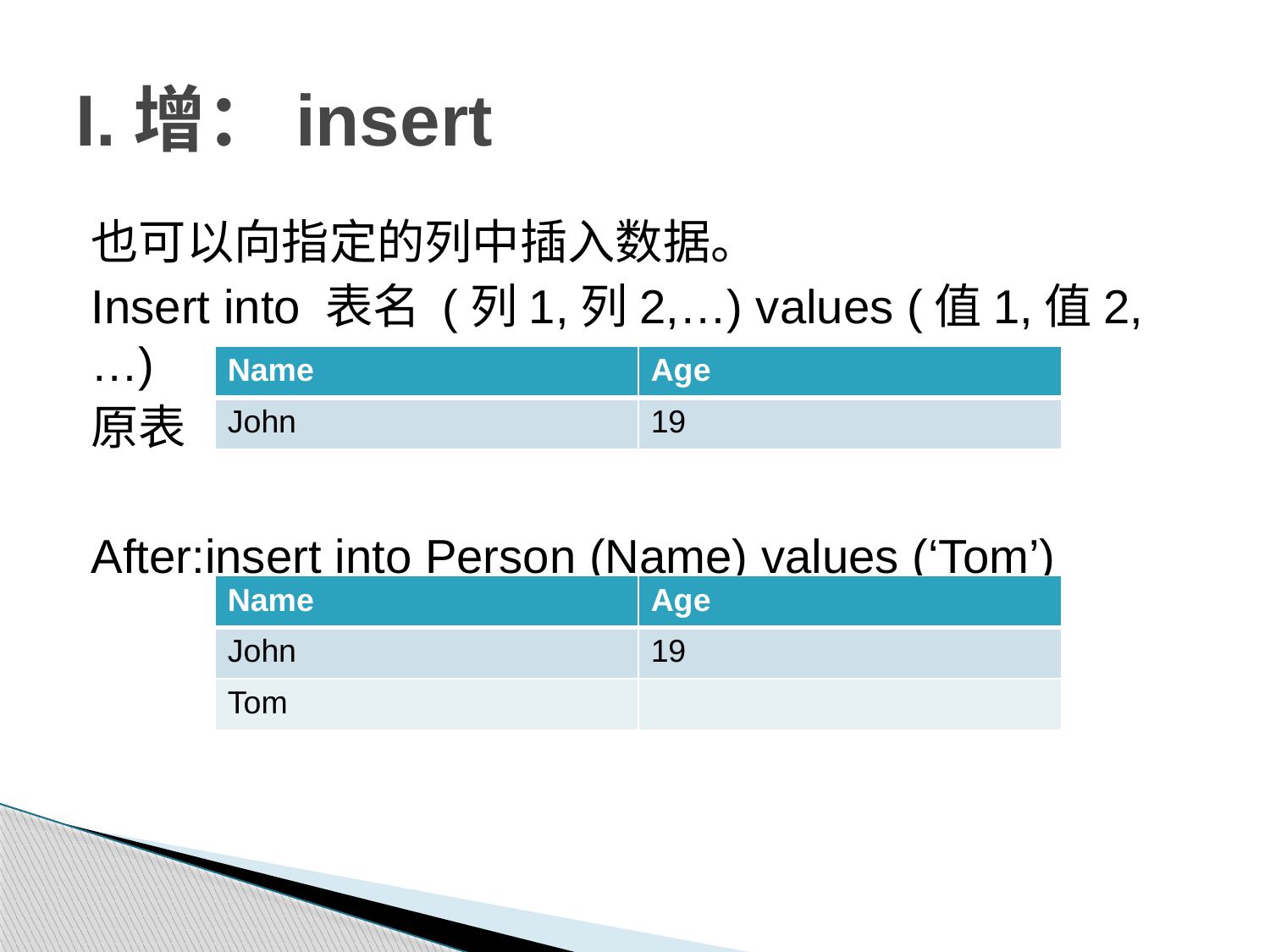

# I.增：insert
也可以向指定的列中插入数据。
Insert into 表名 (列1,列2,…) values (值1,值2,…)
原表

After:insert into Person (Name) values (‘Tom’)
| Name | Age |
| --- | --- |
| John | 19 |
| Name | Age |
| --- | --- |
| John | 19 |
| Tom |  |